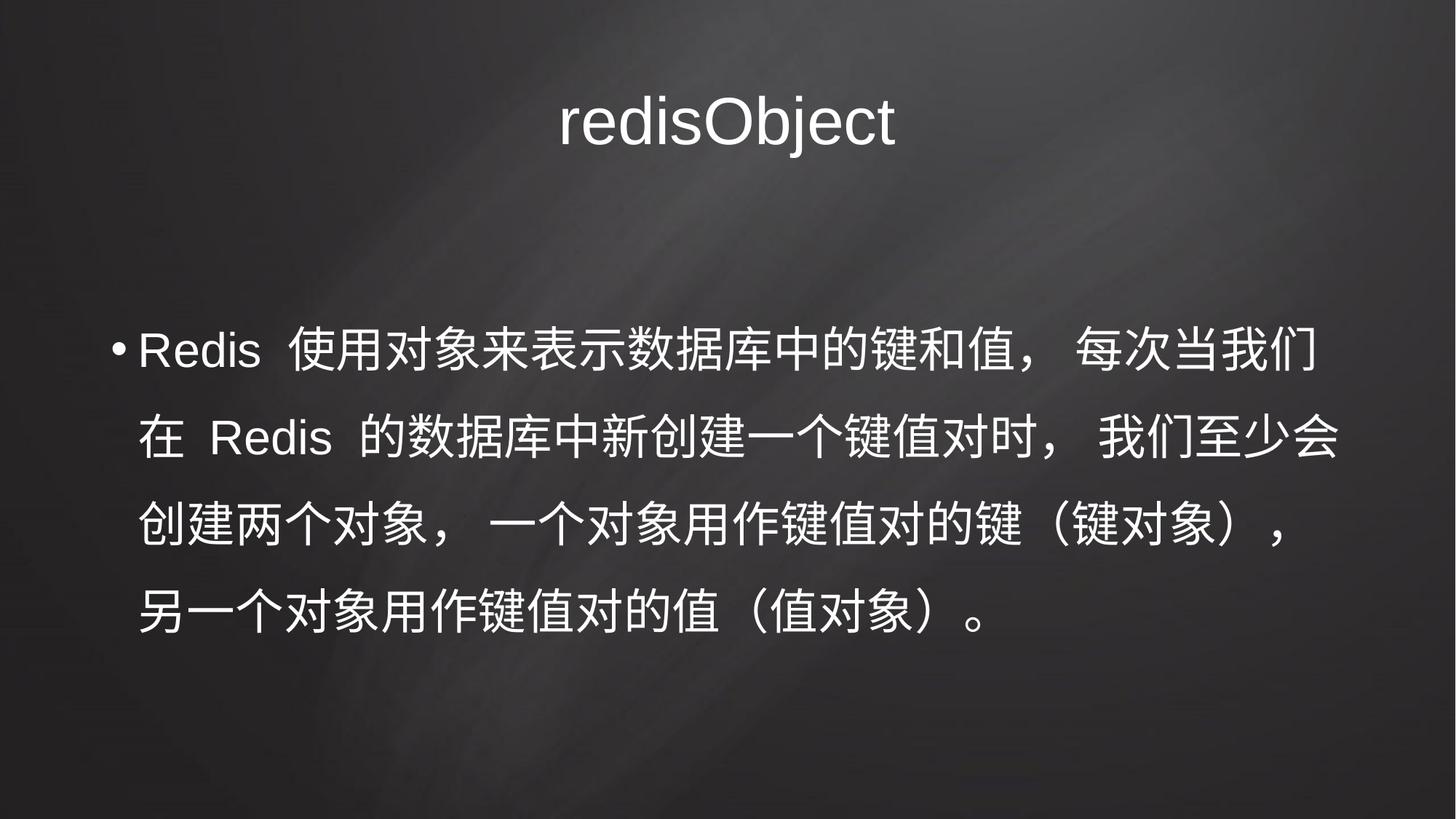

# redisObject

Redis 使用对象来表示数据库中的键和值， 每次当我们在 Redis 的数据库中新创建一个键值对时， 我们至少会创建两个对象， 一个对象用作键值对的键（键对象）， 另一个对象用作键值对的值（值对象）。